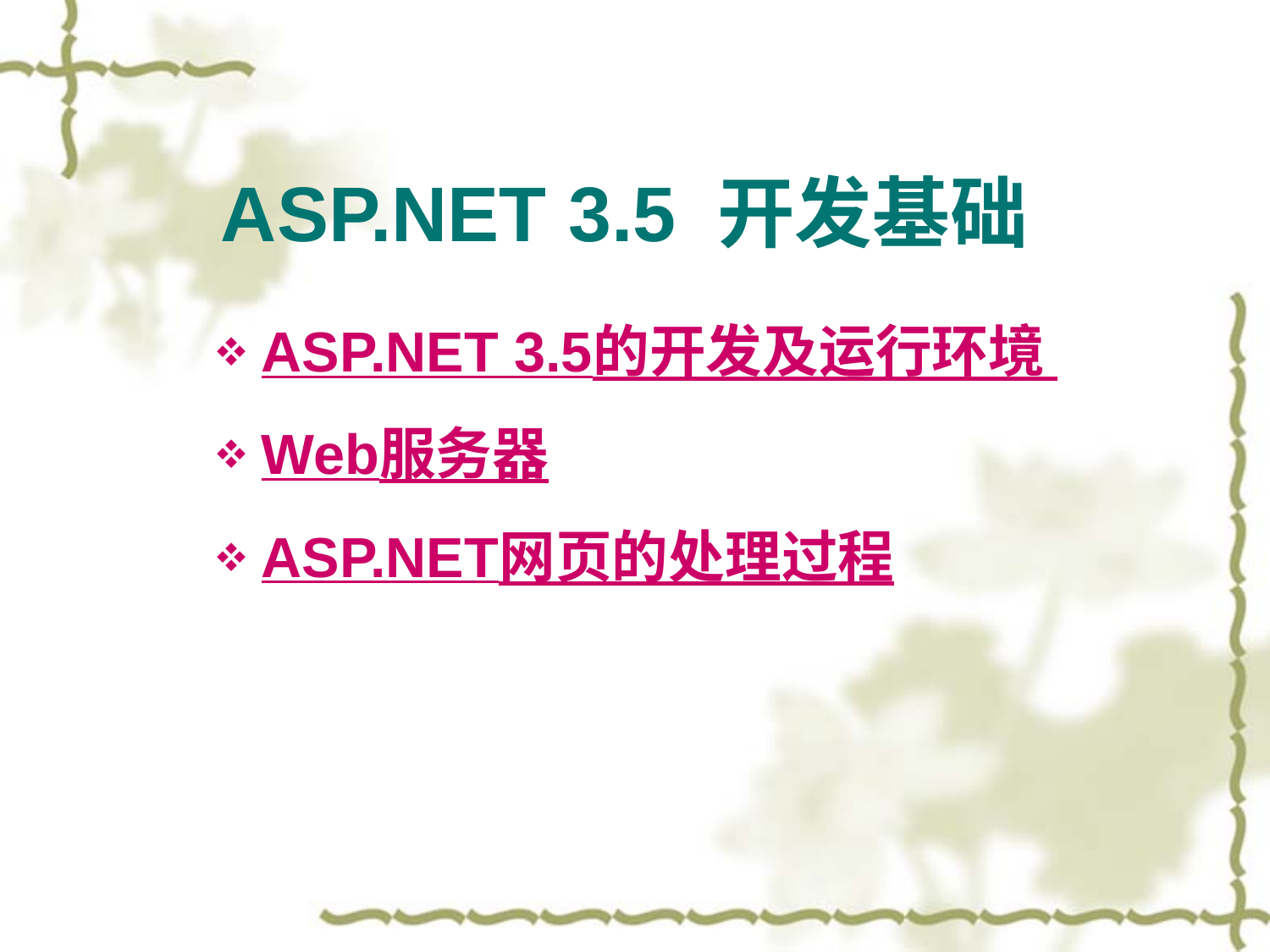

ASP.NET 3.5 开发基础
ASP.NET 3.5的开发及运行环境
Web服务器
ASP.NET网页的处理过程